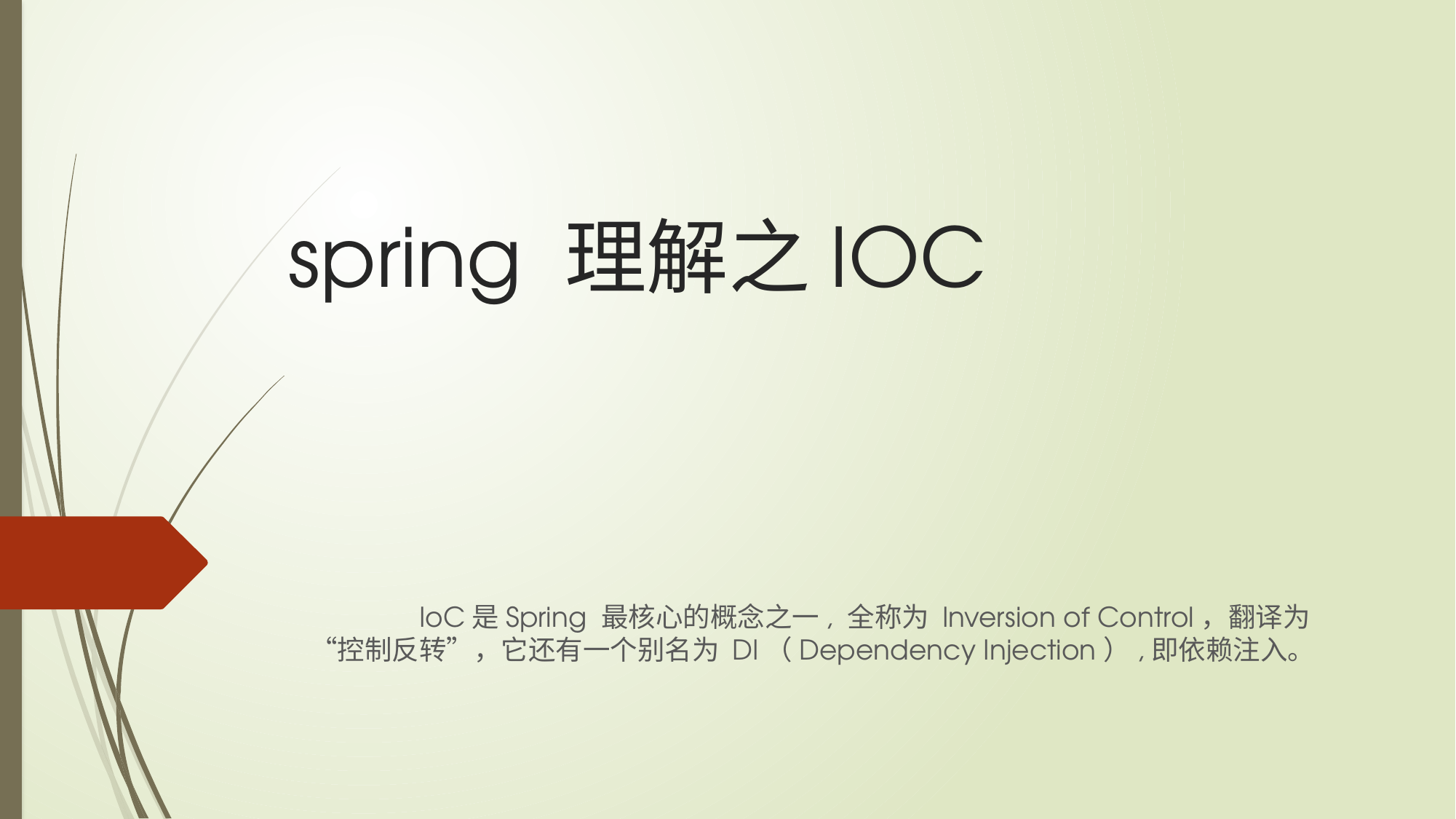

# spring 理解之IOC

	IoC是Spring 最核心的概念之一, 全称为 Inversion of Control，翻译为 “控制反转”，它还有一个别名为 DI（Dependency Injection）,即依赖注入。